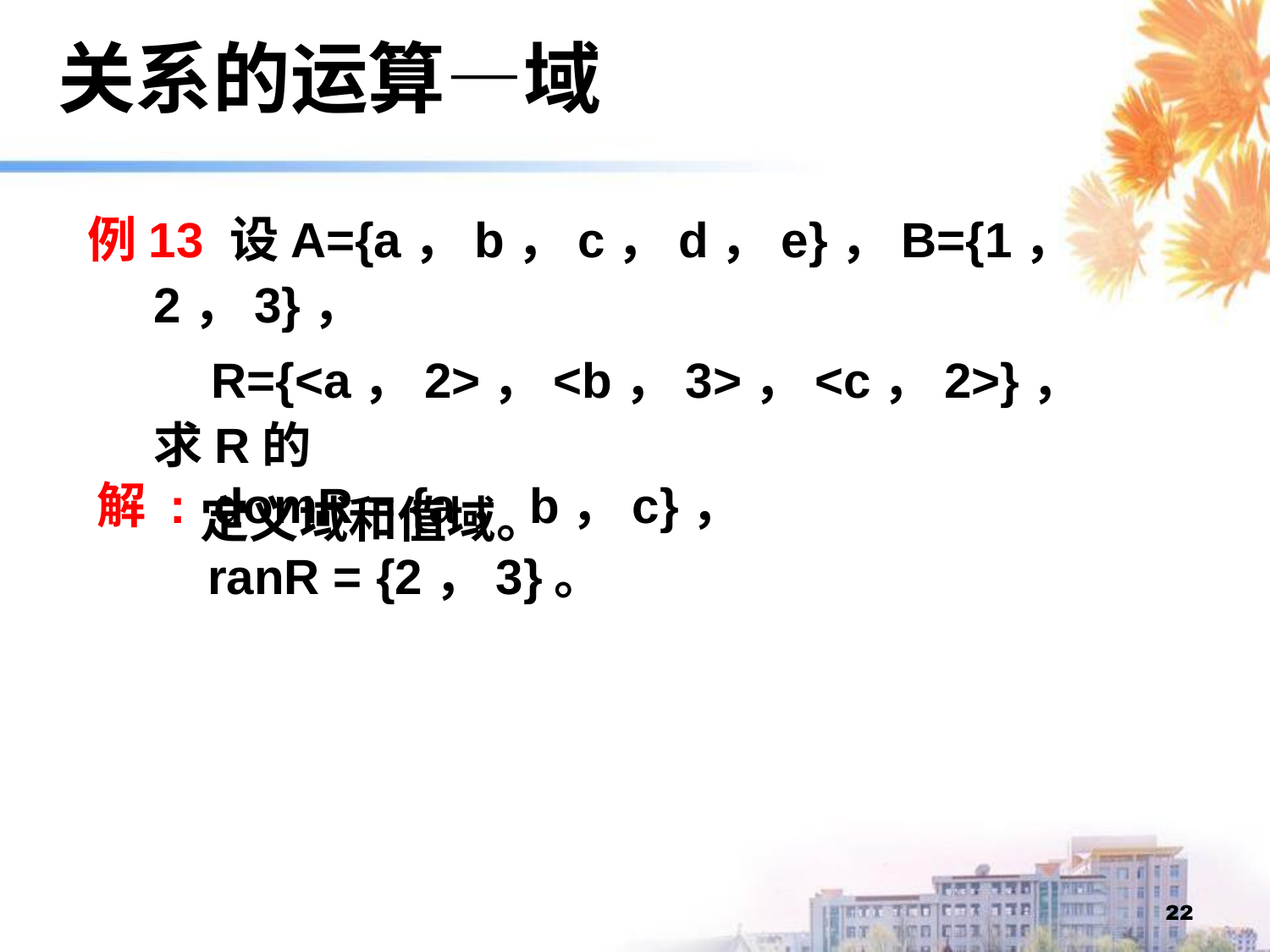

# 关系的运算—域
例13 设A={a，b，c，d，e}，B={1，2，3}，
         R={<a，2>，<b，3>，<c，2>}，求R的
         定义域和值域。
解 :  domR = {a，b，c}，
        ranR = {2，3}。
22